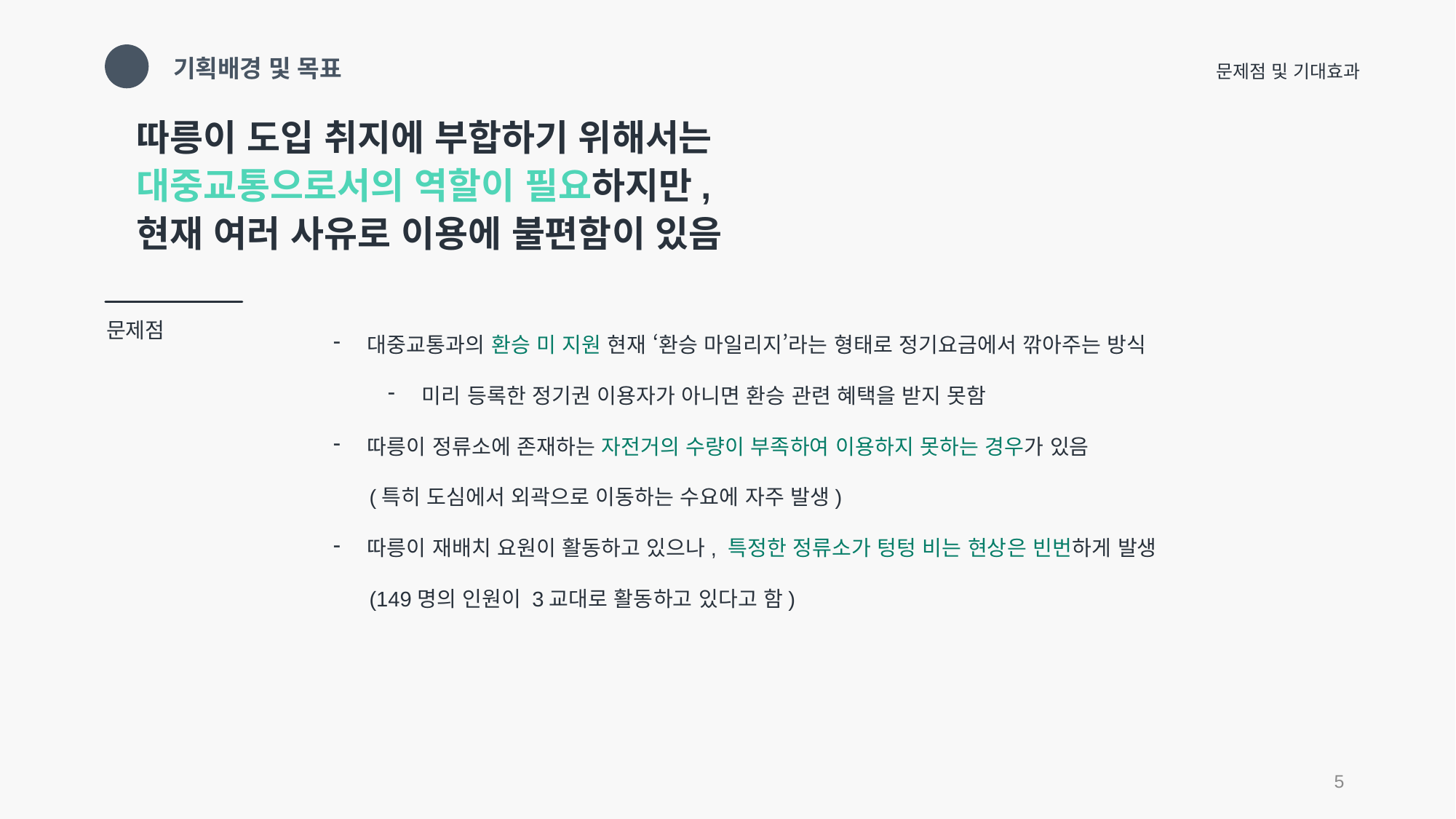

기획배경 및 목표
02
문제점 및 기대효과
따릉이 도입 취지에 부합하기 위해서는
대중교통으로서의 역할이 필요하지만,
현재 여러 사유로 이용에 불편함이 있음
대중교통과의 환승 미 지원 현재 ‘환승 마일리지’라는 형태로 정기요금에서 깎아주는 방식
미리 등록한 정기권 이용자가 아니면 환승 관련 혜택을 받지 못함
따릉이 정류소에 존재하는 자전거의 수량이 부족하여 이용하지 못하는 경우가 있음
      (특히 도심에서 외곽으로 이동하는 수요에 자주 발생)
따릉이 재배치 요원이 활동하고 있으나, 특정한 정류소가 텅텅 비는 현상은 빈번하게 발생
      (149명의 인원이 3교대로 활동하고 있다고 함)
문제점
5